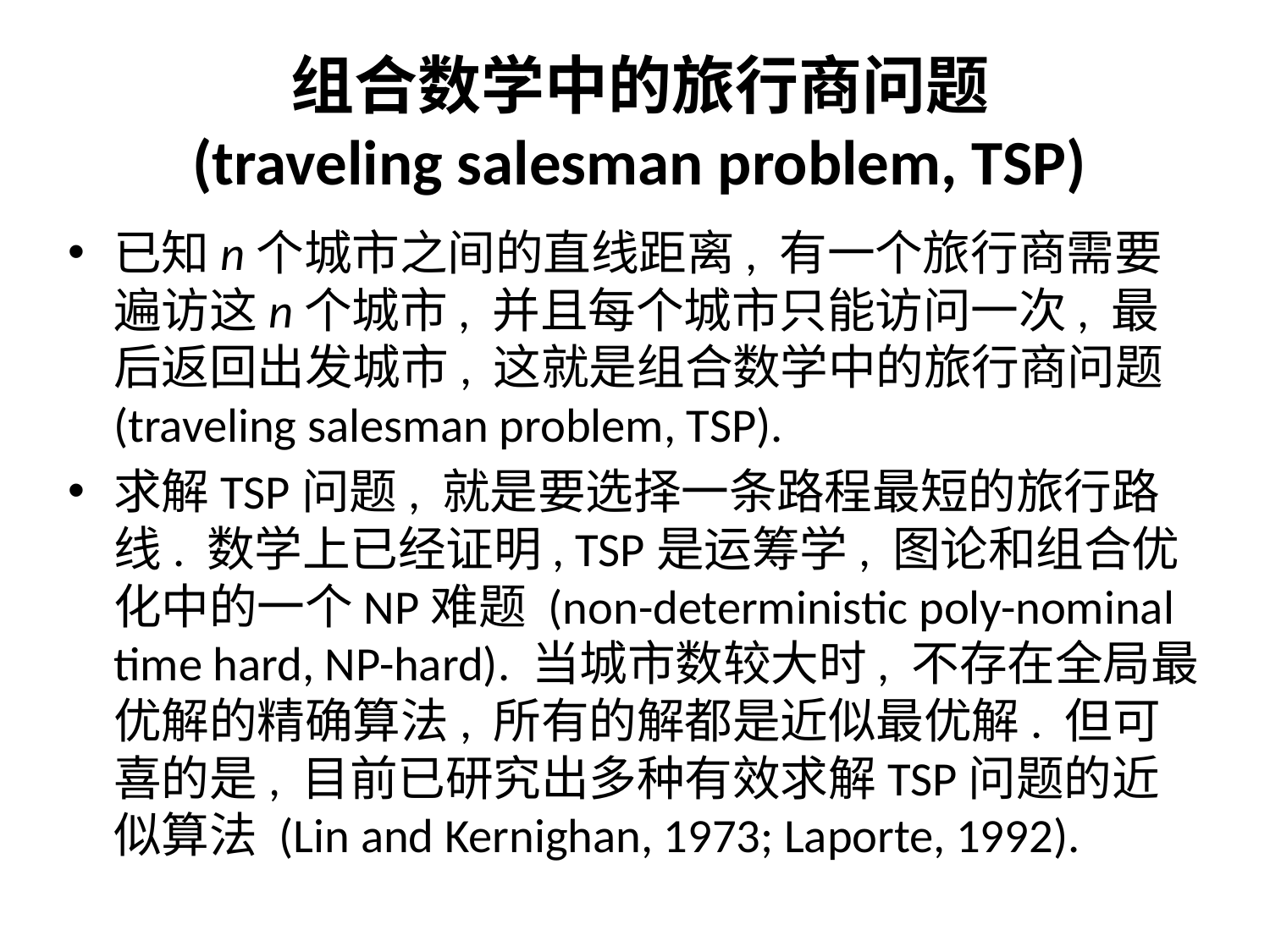

# 组合数学中的旅行商问题 (traveling salesman problem, TSP)
已知n个城市之间的直线距离, 有一个旅行商需要遍访这n个城市, 并且每个城市只能访问一次, 最后返回出发城市, 这就是组合数学中的旅行商问题 (traveling salesman problem, TSP).
求解TSP问题, 就是要选择一条路程最短的旅行路线. 数学上已经证明, TSP是运筹学, 图论和组合优化中的一个NP难题 (non-deterministic poly-nominal time hard, NP-hard). 当城市数较大时, 不存在全局最优解的精确算法, 所有的解都是近似最优解. 但可喜的是, 目前已研究出多种有效求解TSP问题的近似算法 (Lin and Kernighan, 1973; Laporte, 1992).